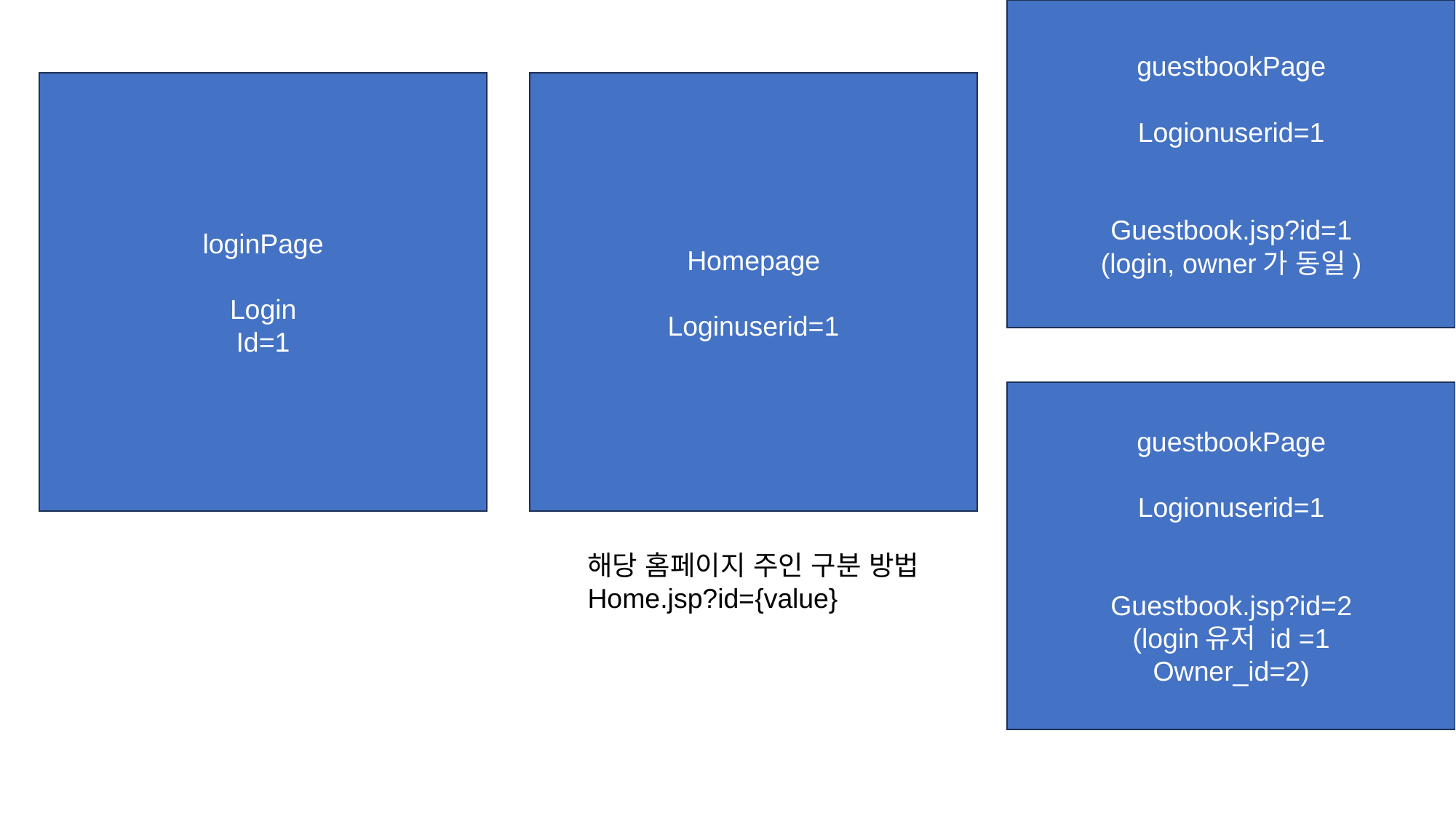

guestbookPage

Logionuserid=1

Guestbook.jsp?id=1
(login, owner가 동일)
Homepage

Loginuserid=1
loginPage

Login
Id=1
guestbookPage

Logionuserid=1

Guestbook.jsp?id=2
(login유저 id =1
Owner_id=2)
해당 홈페이지 주인 구분 방법
Home.jsp?id={value}